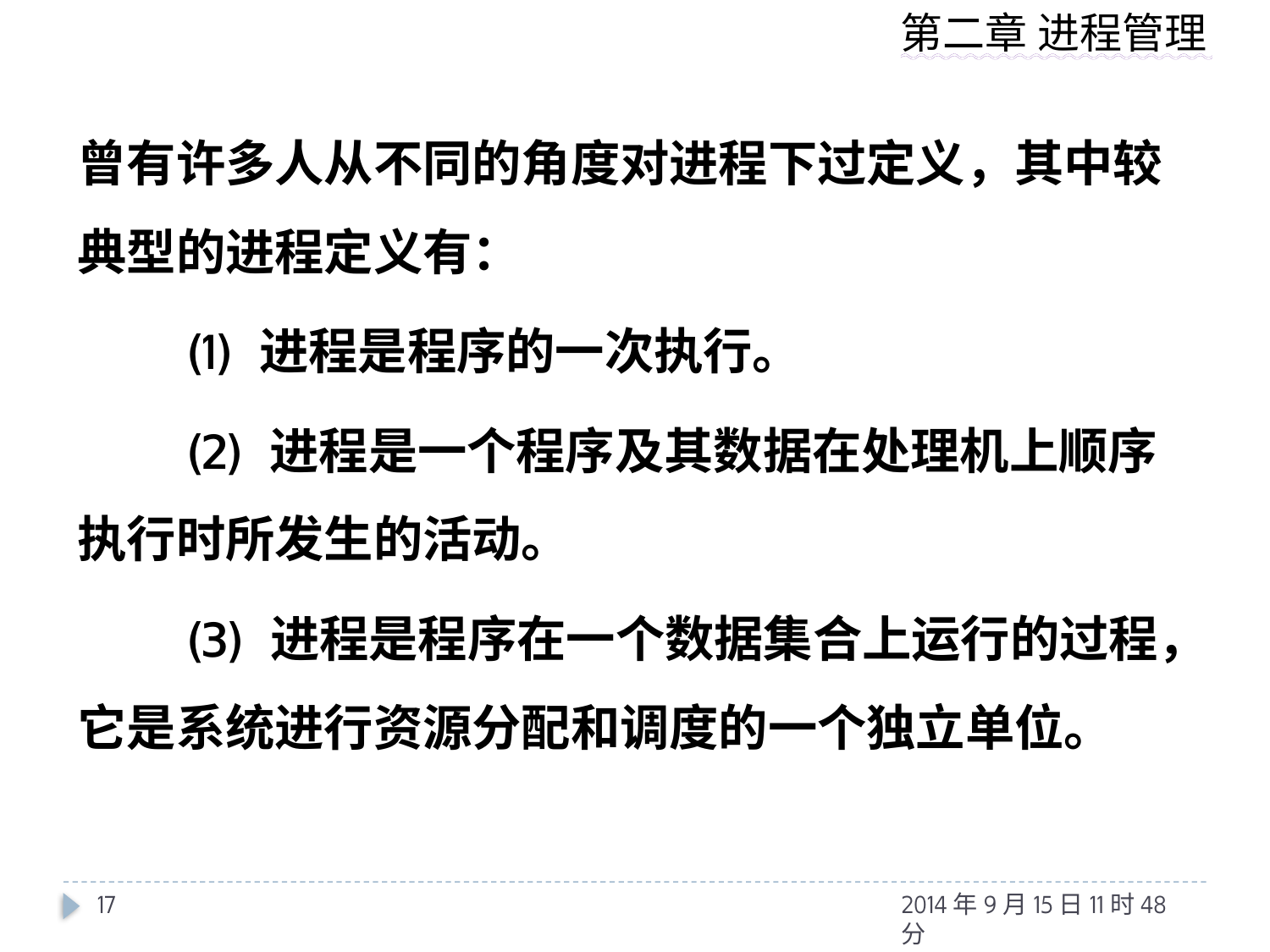

曾有许多人从不同的角度对进程下过定义，其中较典型的进程定义有：
　　(1) 进程是程序的一次执行。
　　(2) 进程是一个程序及其数据在处理机上顺序执行时所发生的活动。
　　(3) 进程是程序在一个数据集合上运行的过程，它是系统进行资源分配和调度的一个独立单位。

17
2014年9月15日11时48分